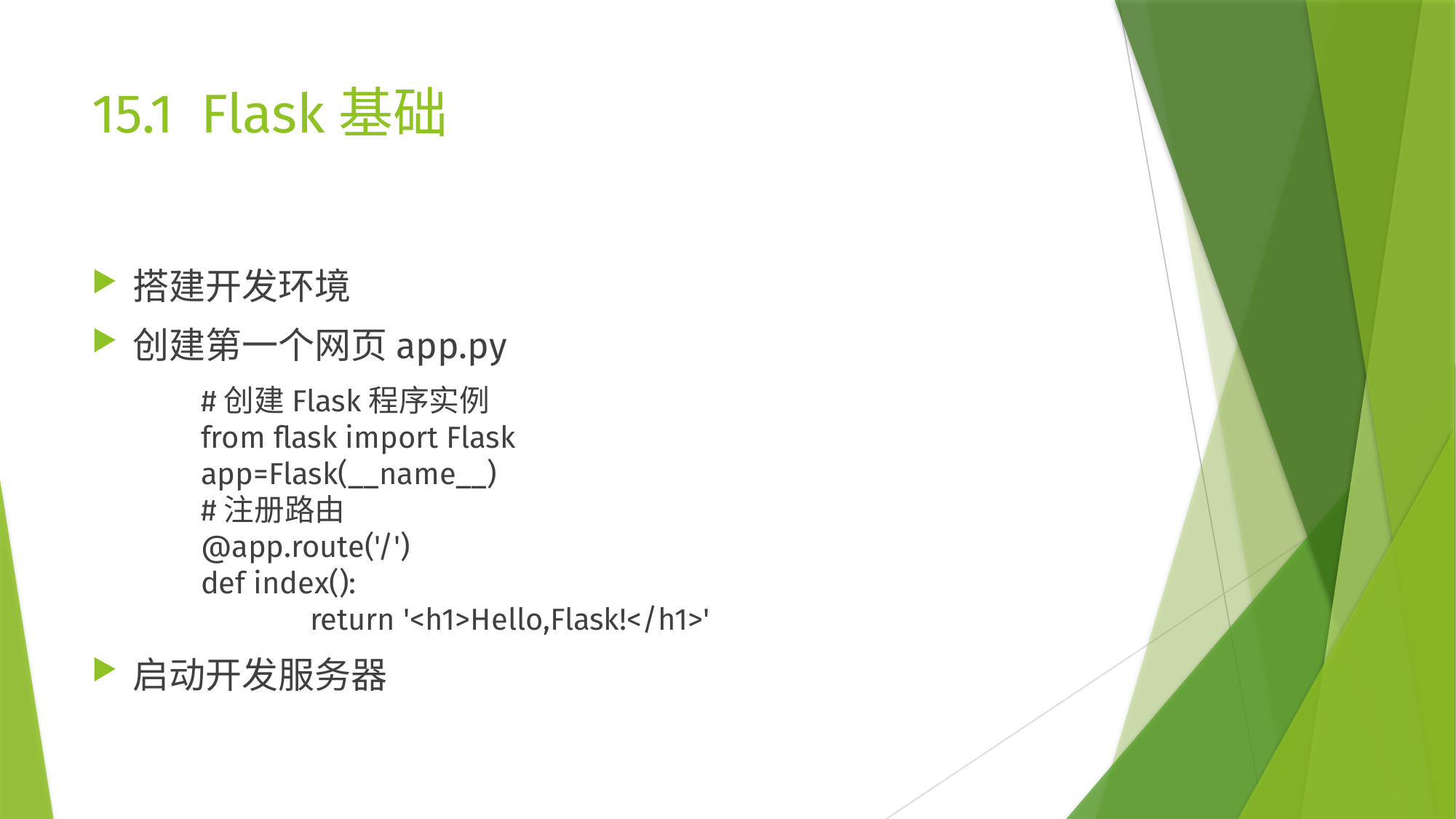

# 15.1	Flask基础
搭建开发环境
创建第一个网页app.py
#创建Flask程序实例
from flask import Flask
app=Flask(__name__)
#注册路由
@app.route('/')
def index():
	return '<h1>Hello,Flask!</h1>'
启动开发服务器